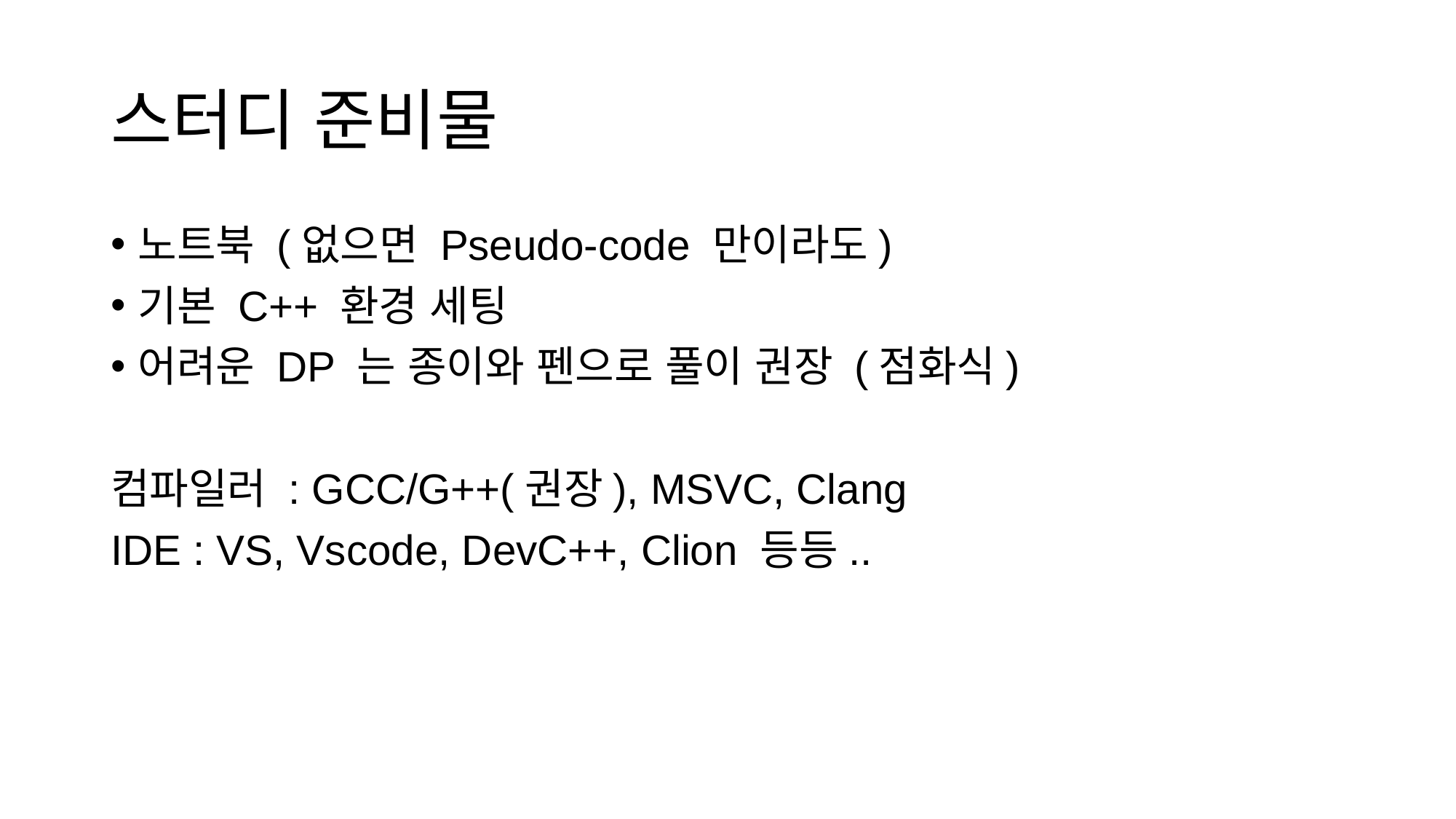

# 스터디 준비물
노트북 (없으면 Pseudo-code 만이라도)
기본 C++ 환경 세팅
어려운 DP 는 종이와 펜으로 풀이 권장 (점화식)

컴파일러 : GCC/G++(권장), MSVC, Clang
IDE : VS, Vscode, DevC++, Clion 등등..